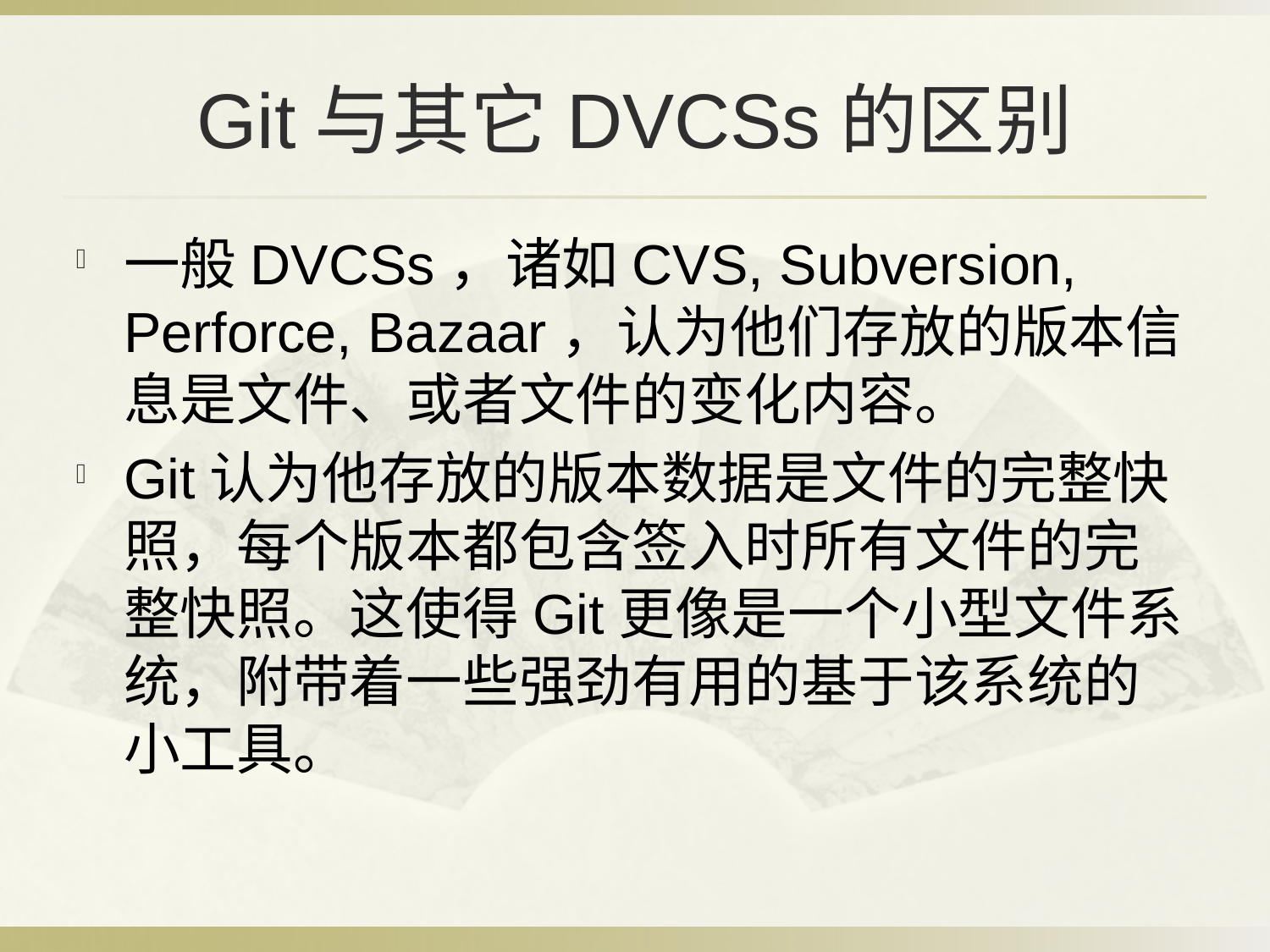

# Git与其它DVCSs的区别
一般DVCSs，诸如CVS, Subversion, Perforce, Bazaar，认为他们存放的版本信息是文件、或者文件的变化内容。
Git认为他存放的版本数据是文件的完整快照，每个版本都包含签入时所有文件的完整快照。这使得Git更像是一个小型文件系统，附带着一些强劲有用的基于该系统的小工具。